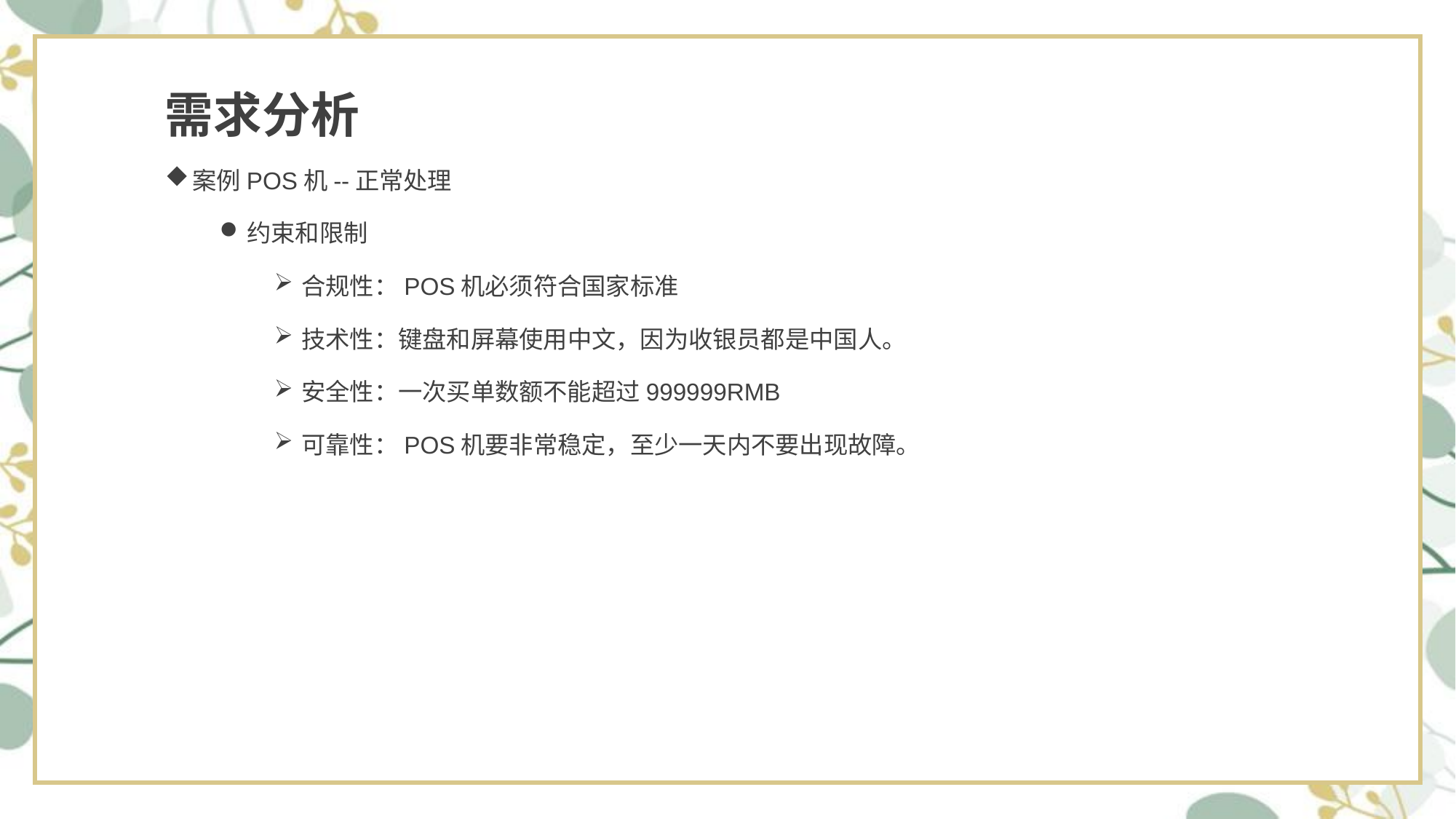

# 需求分析
案例POS机--正常处理
约束和限制
合规性：POS机必须符合国家标准
技术性：键盘和屏幕使用中文，因为收银员都是中国人。
安全性：一次买单数额不能超过999999RMB
可靠性：POS机要非常稳定，至少一天内不要出现故障。